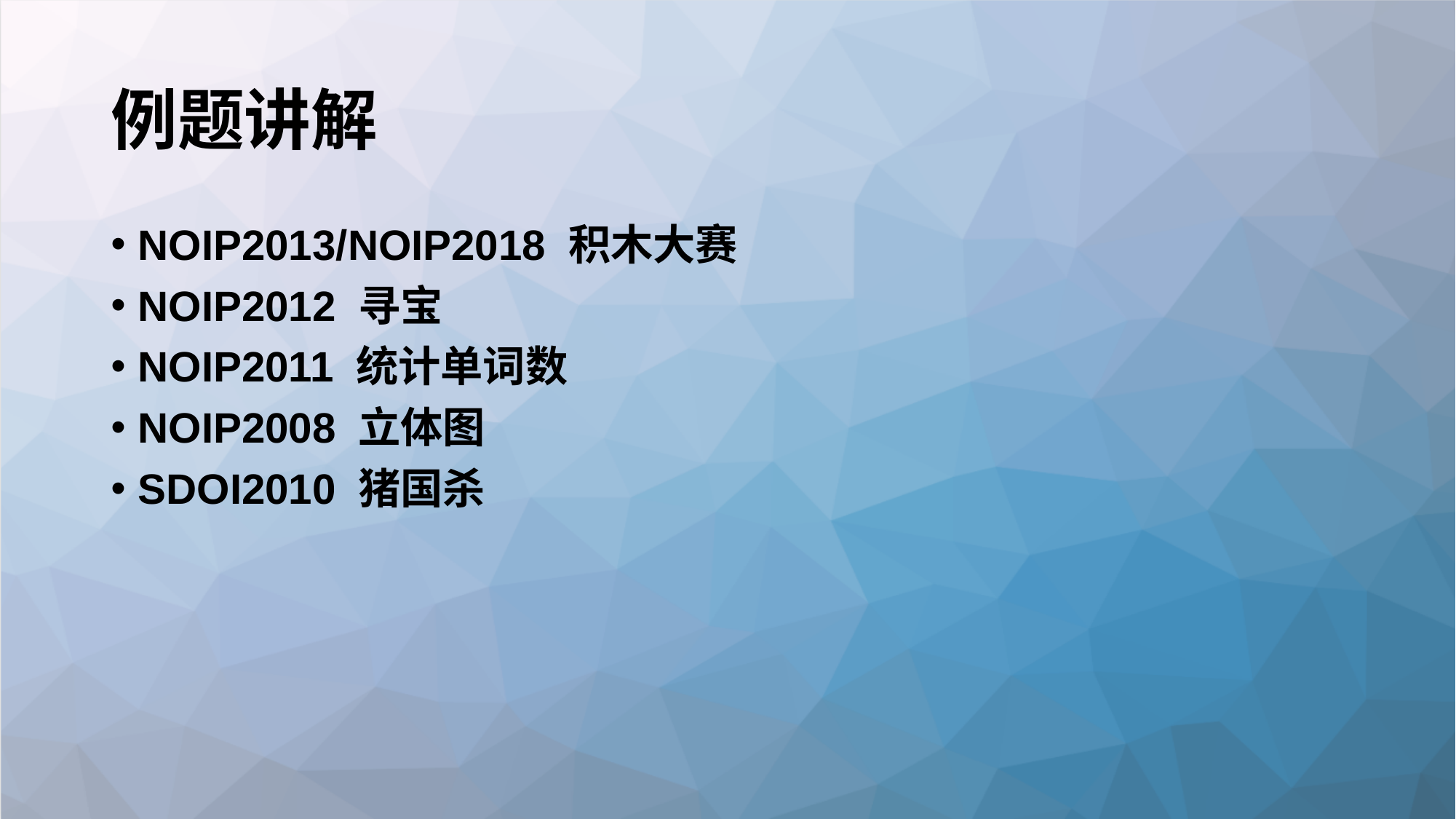

# 例题讲解
NOIP2013/NOIP2018 积木大赛
NOIP2012 寻宝
NOIP2011 统计单词数
NOIP2008 立体图
SDOI2010 猪国杀